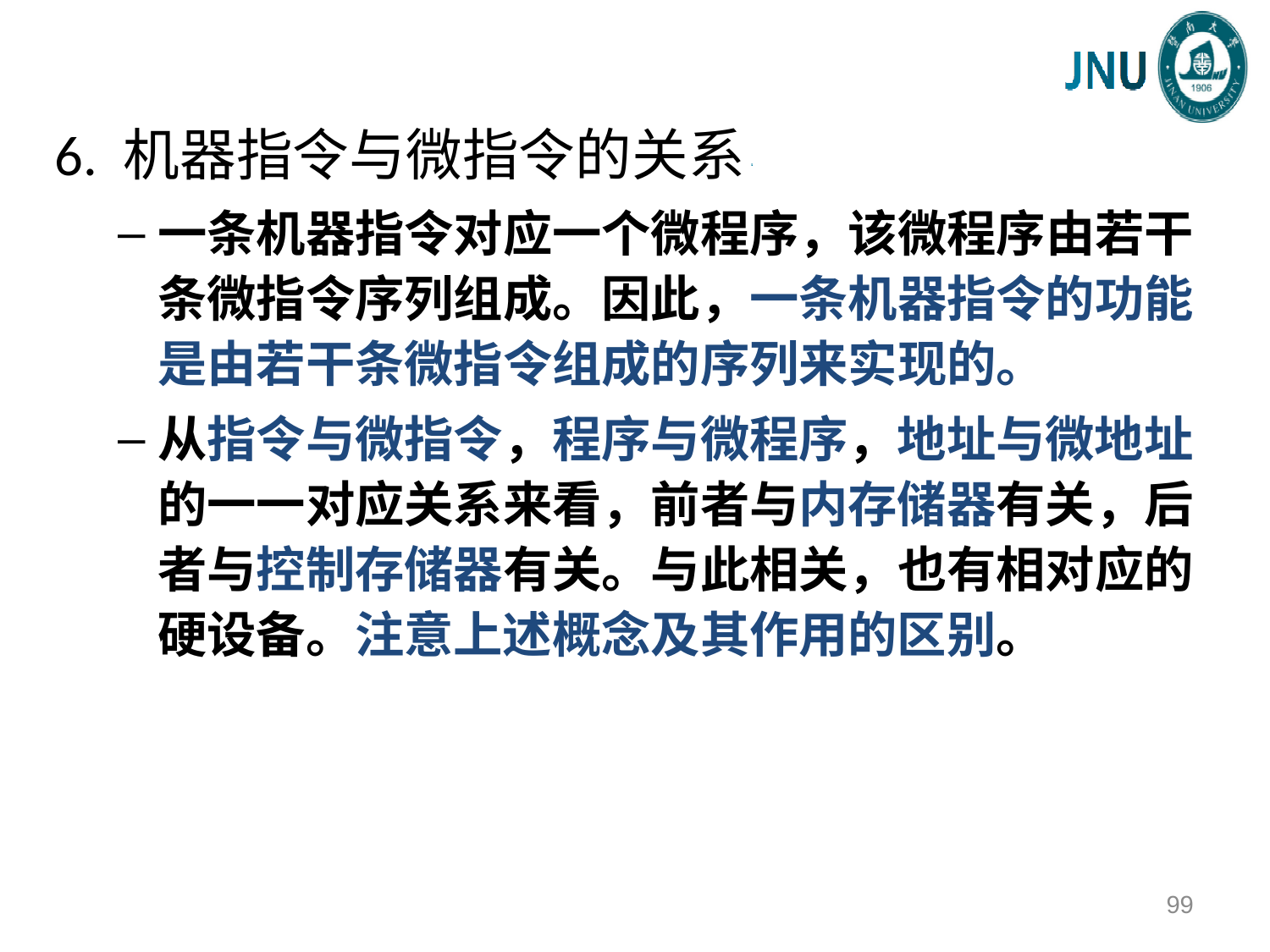

6. 机器指令与微指令的关系
一条机器指令对应一个微程序，该微程序由若干条微指令序列组成。因此，一条机器指令的功能是由若干条微指令组成的序列来实现的。
从指令与微指令，程序与微程序，地址与微地址的一一对应关系来看，前者与内存储器有关，后者与控制存储器有关。与此相关，也有相对应的硬设备。注意上述概念及其作用的区别。
99